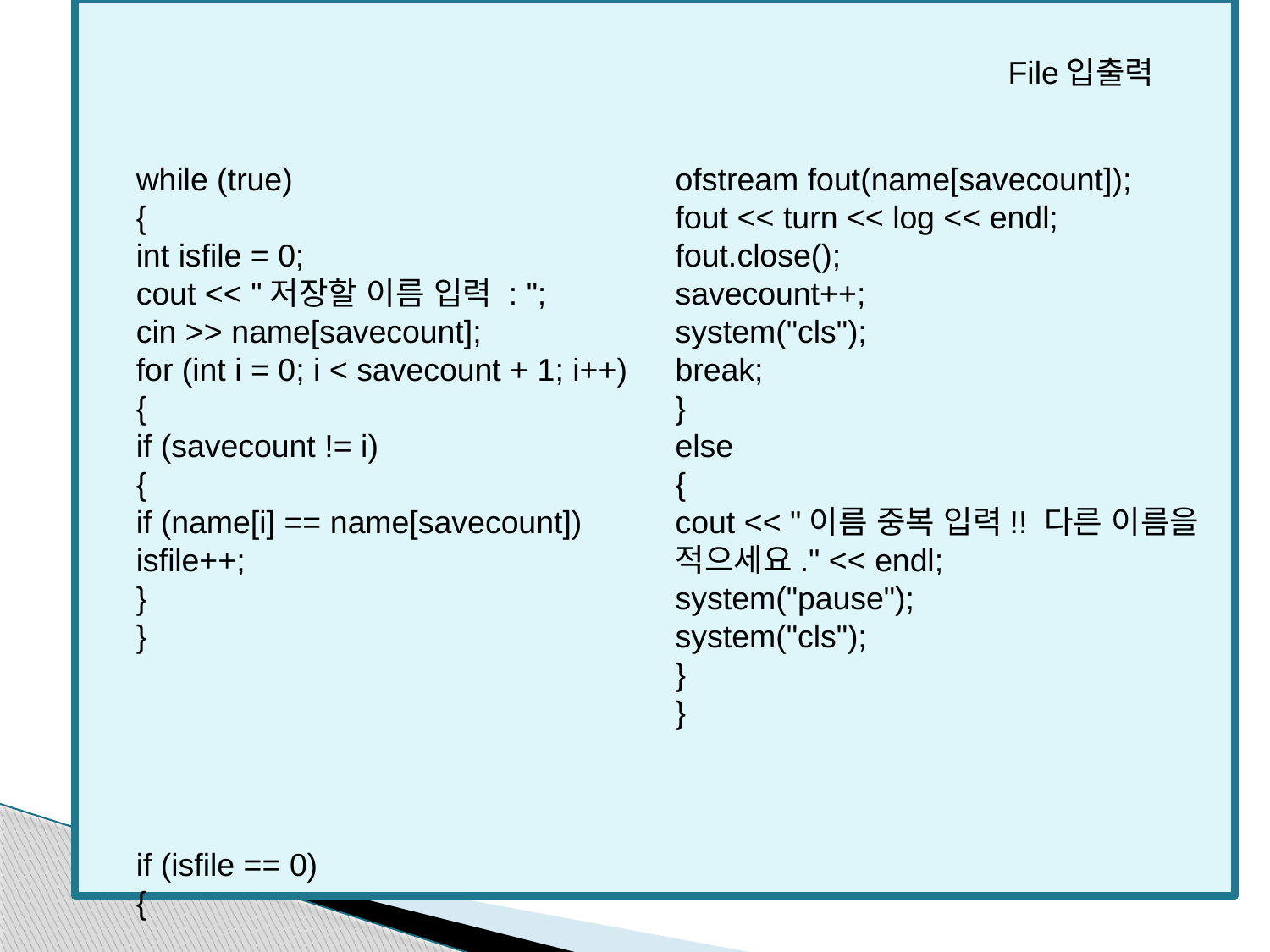

File입출력
while (true)
{
int isfile = 0;
cout << "저장할 이름 입력 : ";
cin >> name[savecount];
for (int i = 0; i < savecount + 1; i++)
{
if (savecount != i)
{
if (name[i] == name[savecount])
isfile++;
}
}

if (isfile == 0)
{
ofstream fout(name[savecount]);
fout << turn << log << endl;
fout.close();
savecount++;
system("cls");
break;
}
else
{
cout << "이름 중복 입력!! 다른 이름을 적으세요." << endl;
system("pause");
system("cls");
}
}